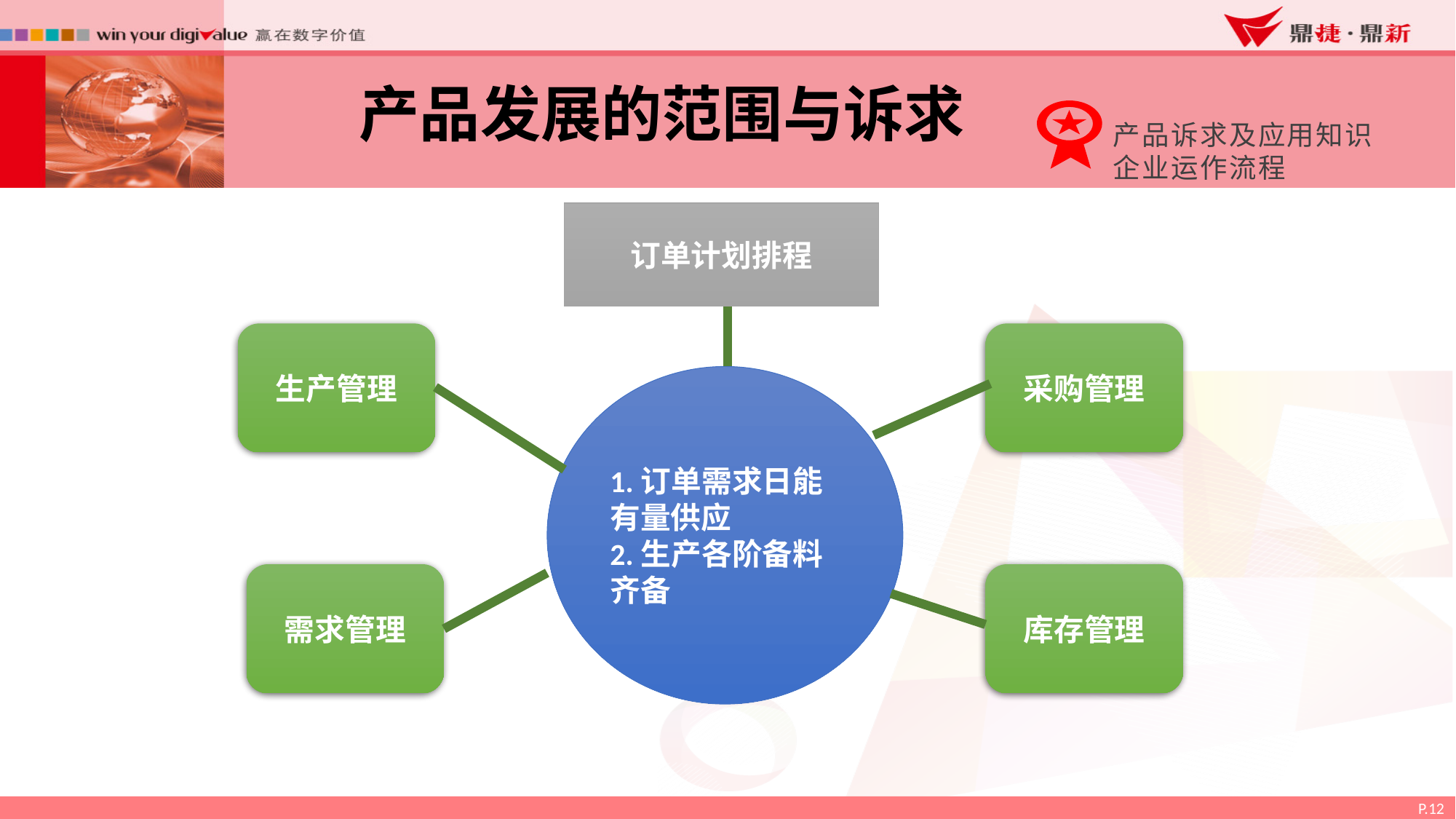

产品发展的范围与诉求

产品诉求及应用知识
企业运作流程
订单计划排程
生产管理
采购管理
1.订单需求日能有量供应
2.生产各阶备料齐备
需求管理
库存管理